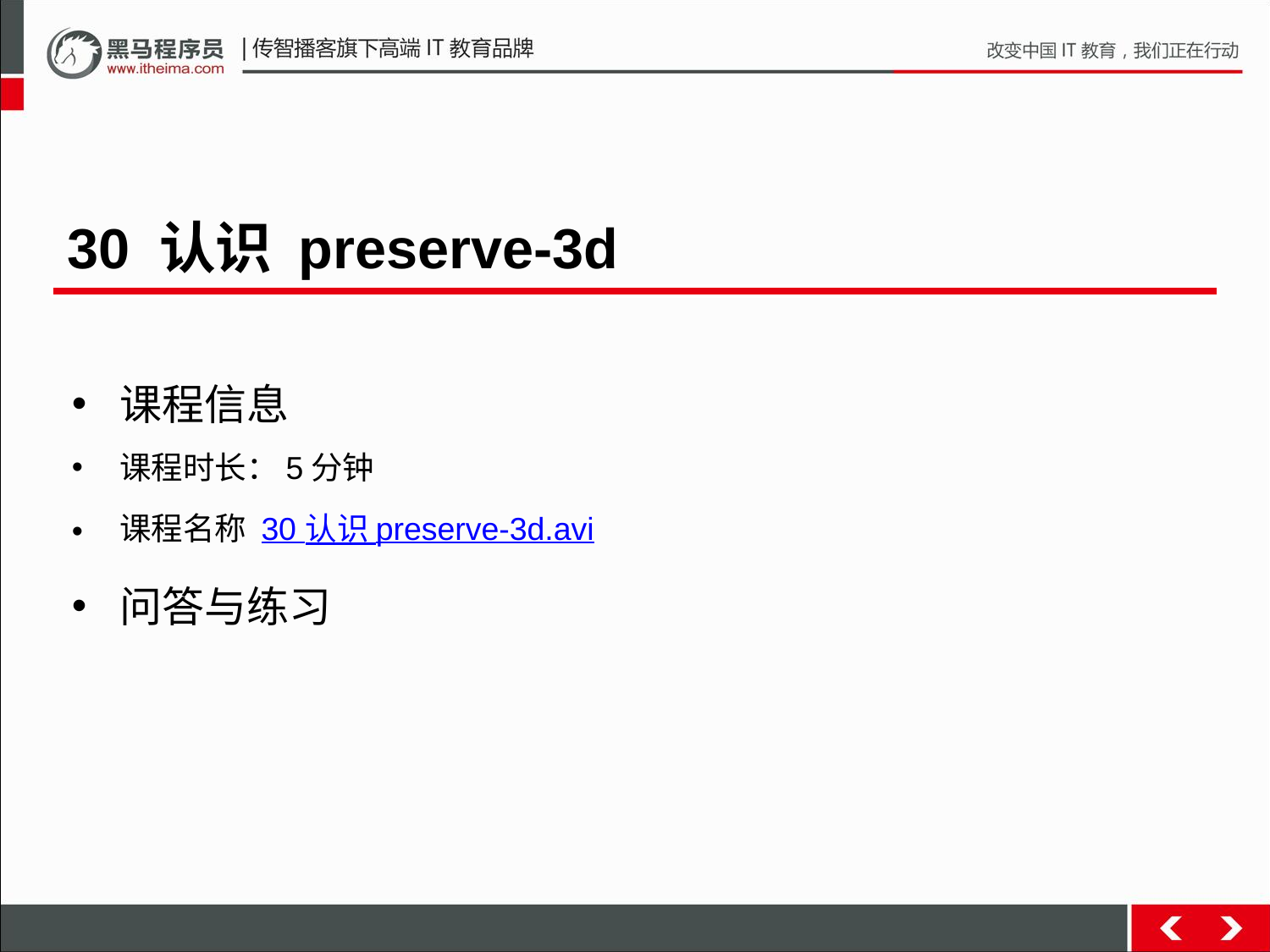

30 认识 preserve-3d
课程信息
课程时长：5分钟
课程名称 30 认识 preserve-3d.avi
问答与练习